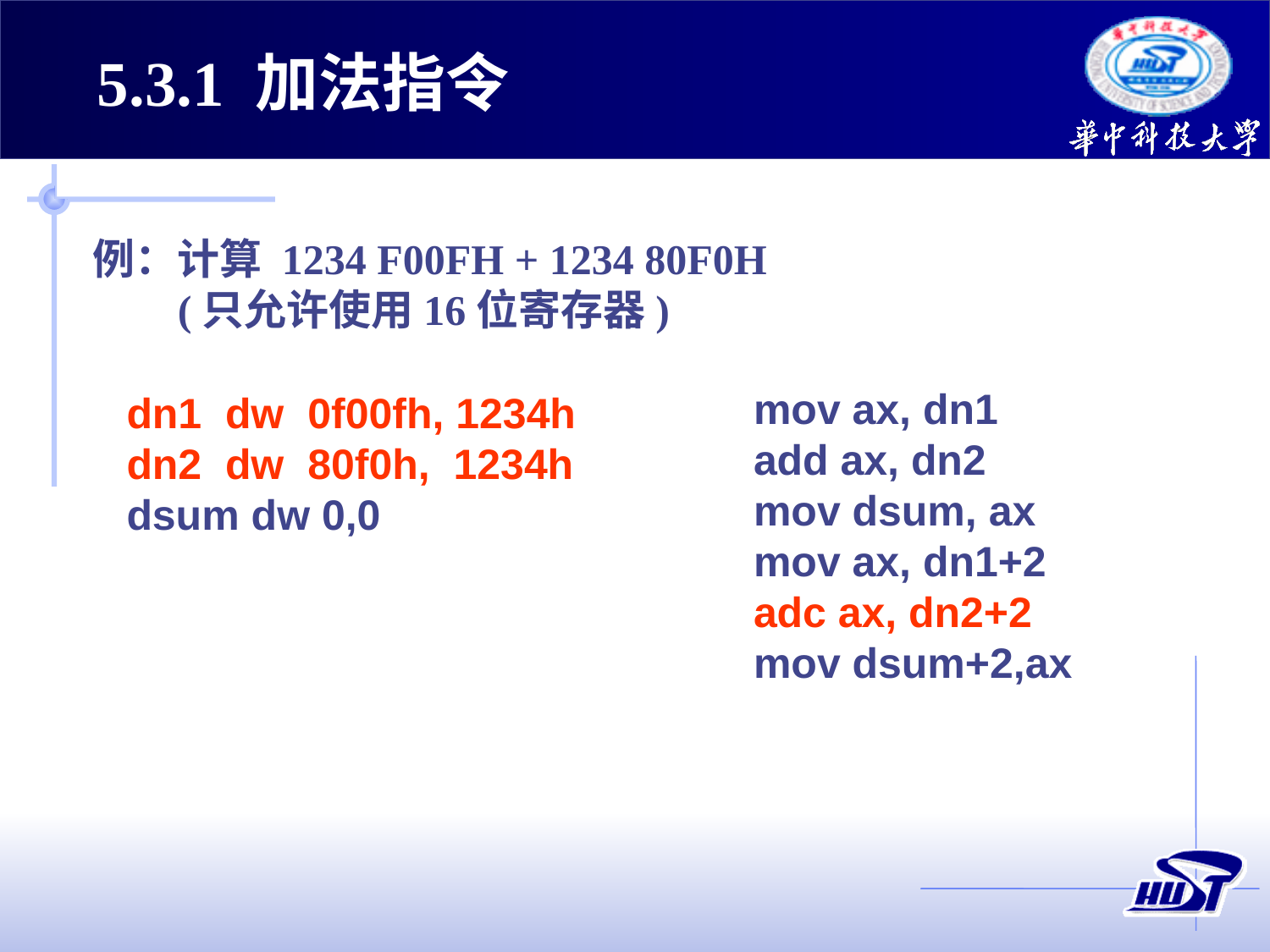

5.3.1 加法指令
例：计算 1234 F00FH + 1234 80F0H
        (只允许使用16位寄存器)
         mov ax, dn1
         add ax, dn2
         mov dsum, ax
         mov ax, dn1+2
         adc ax, dn2+2
         mov dsum+2,ax
dn1  dw  0f00fh, 1234h
dn2  dw  80f0h,  1234h
dsum dw 0,0